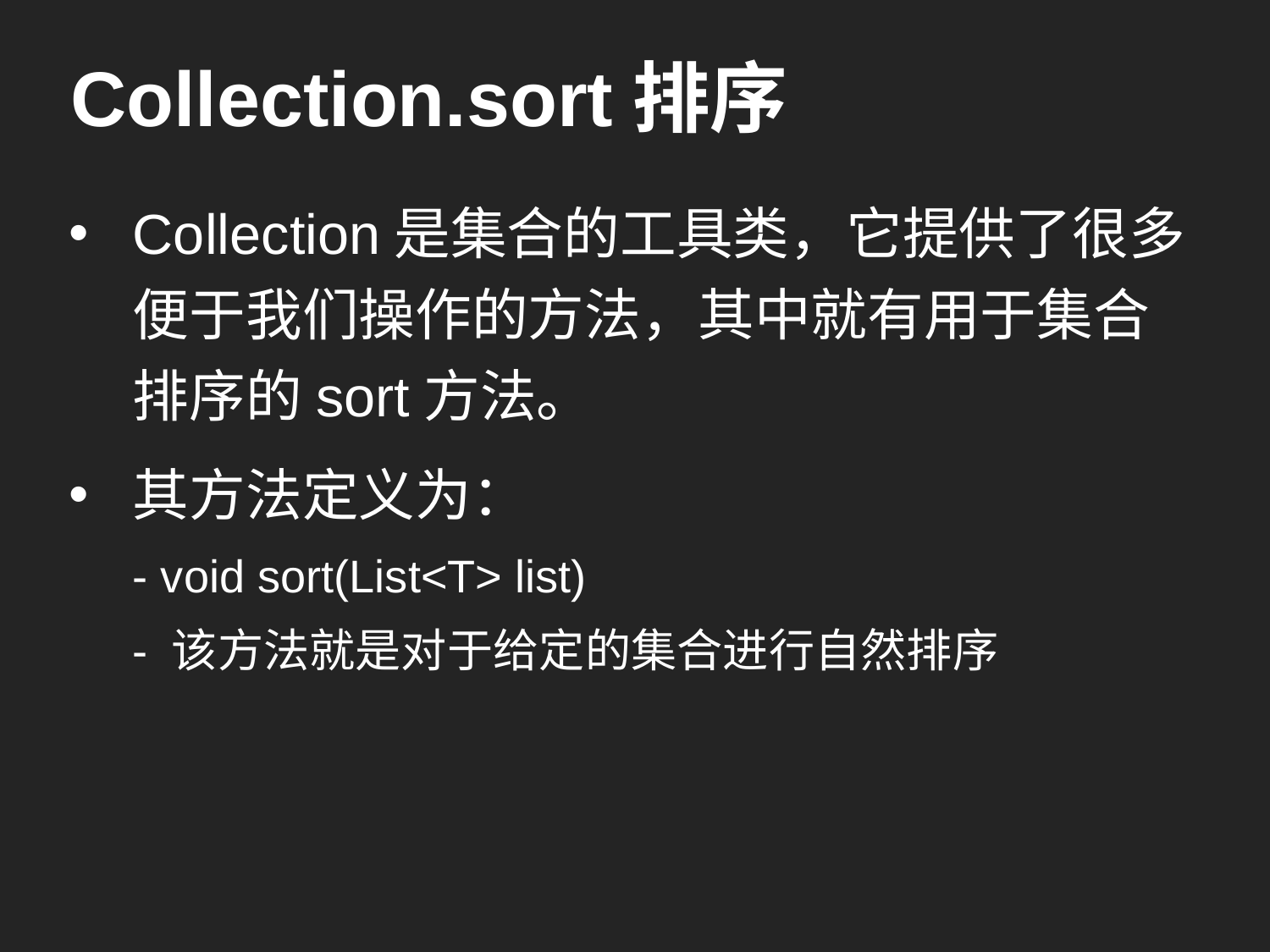

# Collection.sort排序
Collection是集合的工具类，它提供了很多便于我们操作的方法，其中就有用于集合排序的sort方法。
其方法定义为：
- void sort(List<T> list)
- 该方法就是对于给定的集合进行自然排序